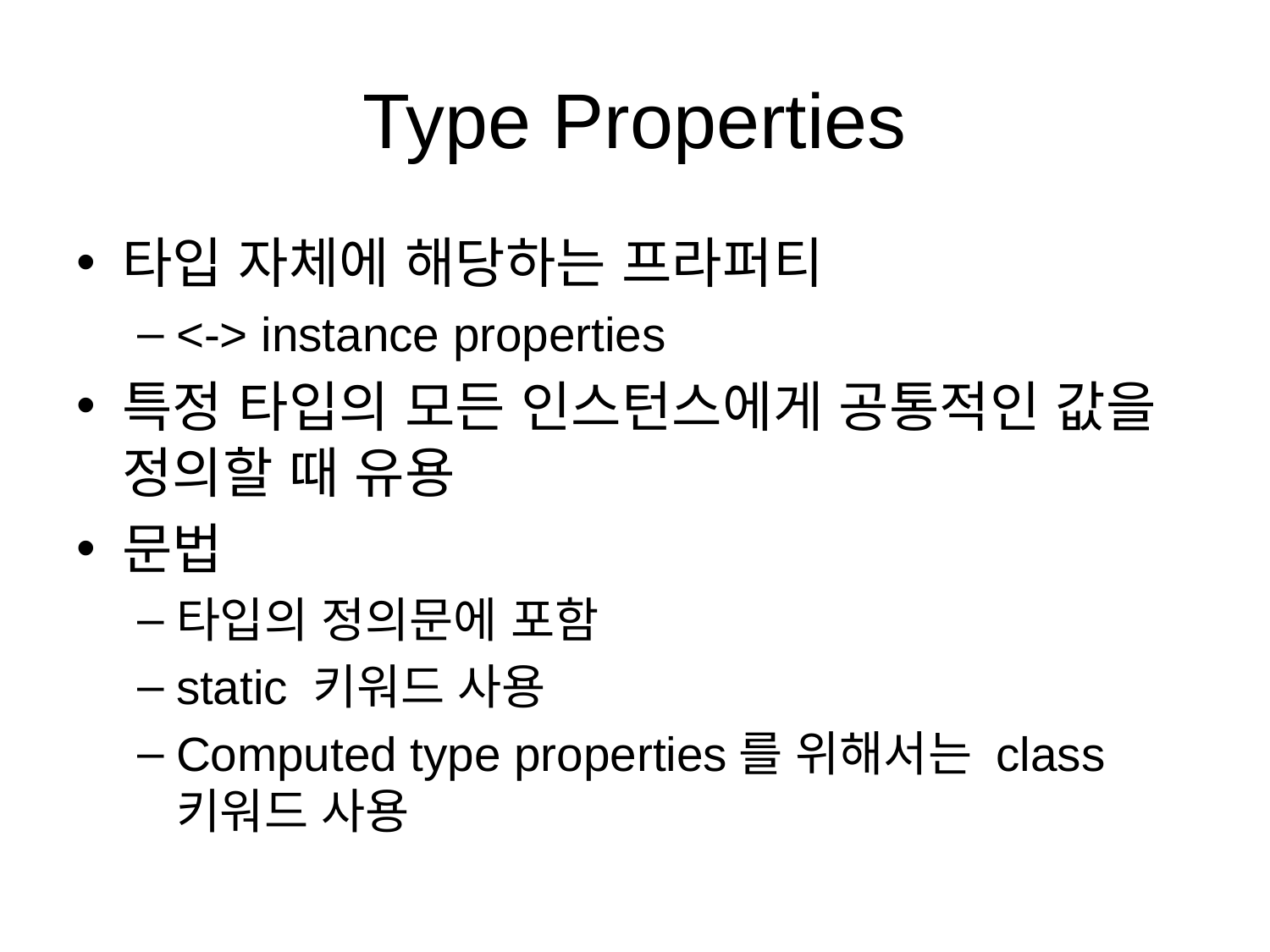

# Type Properties
타입 자체에 해당하는 프라퍼티
<-> instance properties
특정 타입의 모든 인스턴스에게 공통적인 값을 정의할 때 유용
문법
타입의 정의문에 포함
static 키워드 사용
Computed type properties를 위해서는 class 키워드 사용